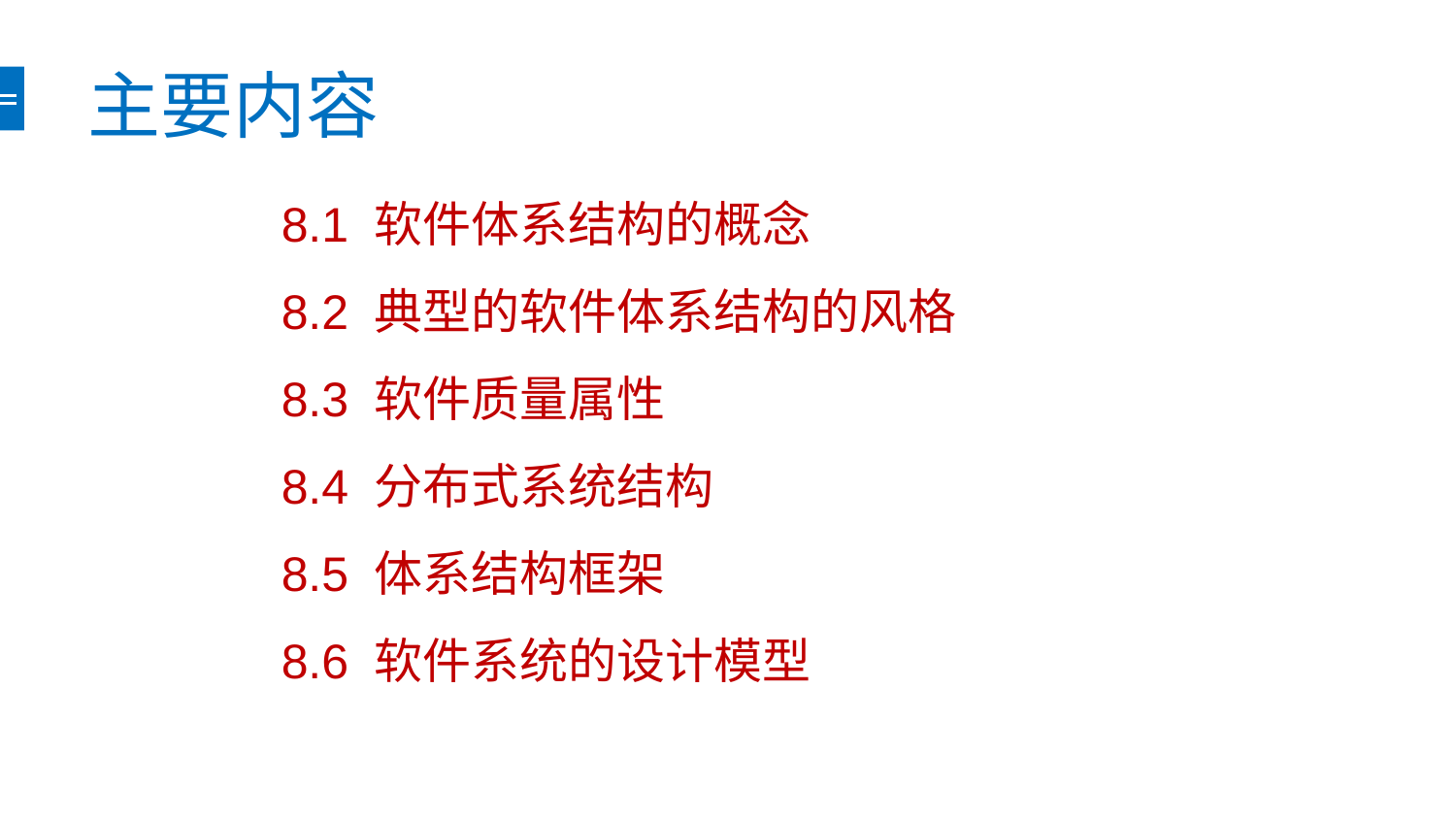

# 主要内容
8.1 软件体系结构的概念
8.2 典型的软件体系结构的风格
8.3 软件质量属性
8.4 分布式系统结构
8.5 体系结构框架
8.6 软件系统的设计模型